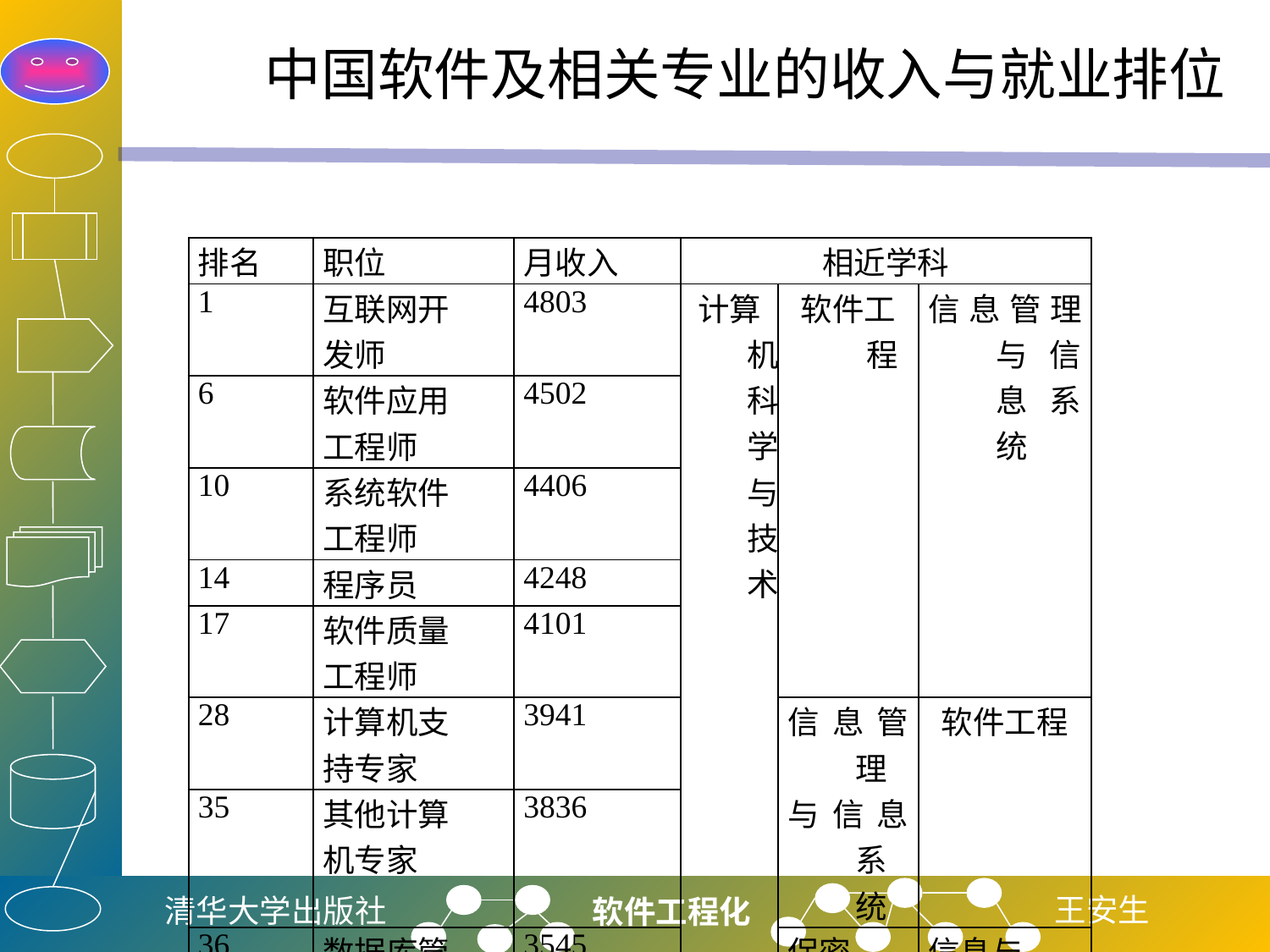

# 中国软件及相关专业的收入与就业排位
| 排名 | 职位 | 月收入 | 相近学科 |  |  |
| --- | --- | --- | --- | --- | --- |
| 1 | 互联网开 发师 | 4803 | 计算机科学与技术 | 软件工程 | 信息管理与信息系统 |
| 6 | 软件应用 工程师 | 4502 |  |  |  |
| 10 | 系统软件 工程师 | 4406 |  |  |  |
| 14 | 程序员 | 4248 |  |  |  |
| 17 | 软件质量 工程师 | 4101 |  |  |  |
| 28 | 计算机支 持专家 | 3941 |  | 信息管理 与信息系统 | 软件工程 |
| 35 | 其他计算 机专家 | 3836 |  |  |  |
| 36 | 数据库管 理员 | 3545 |  | 保密 管理 | 信息与 计算 |